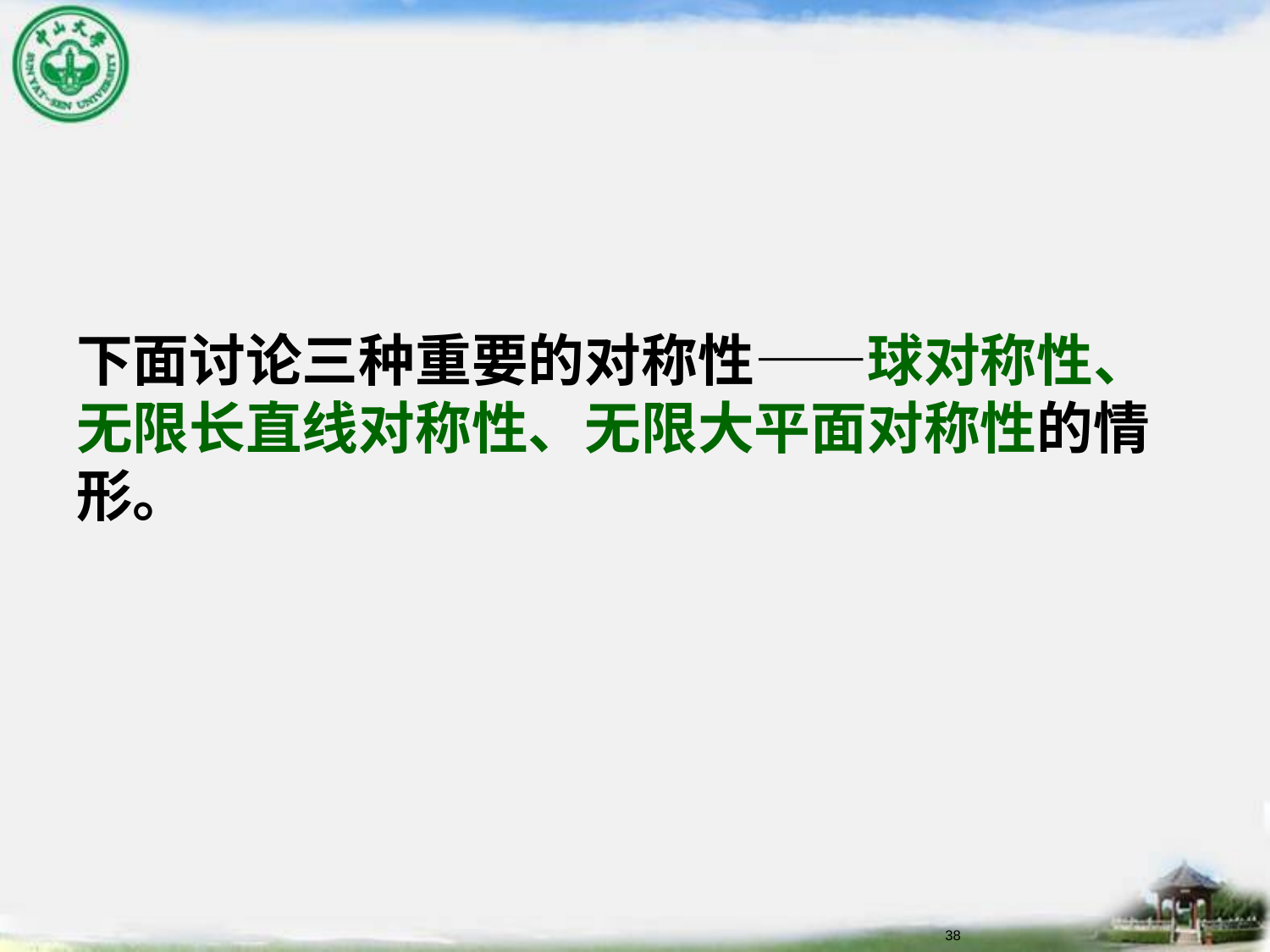

# 下面讨论三种重要的对称性——球对称性、无限长直线对称性、无限大平面对称性的情形。
38